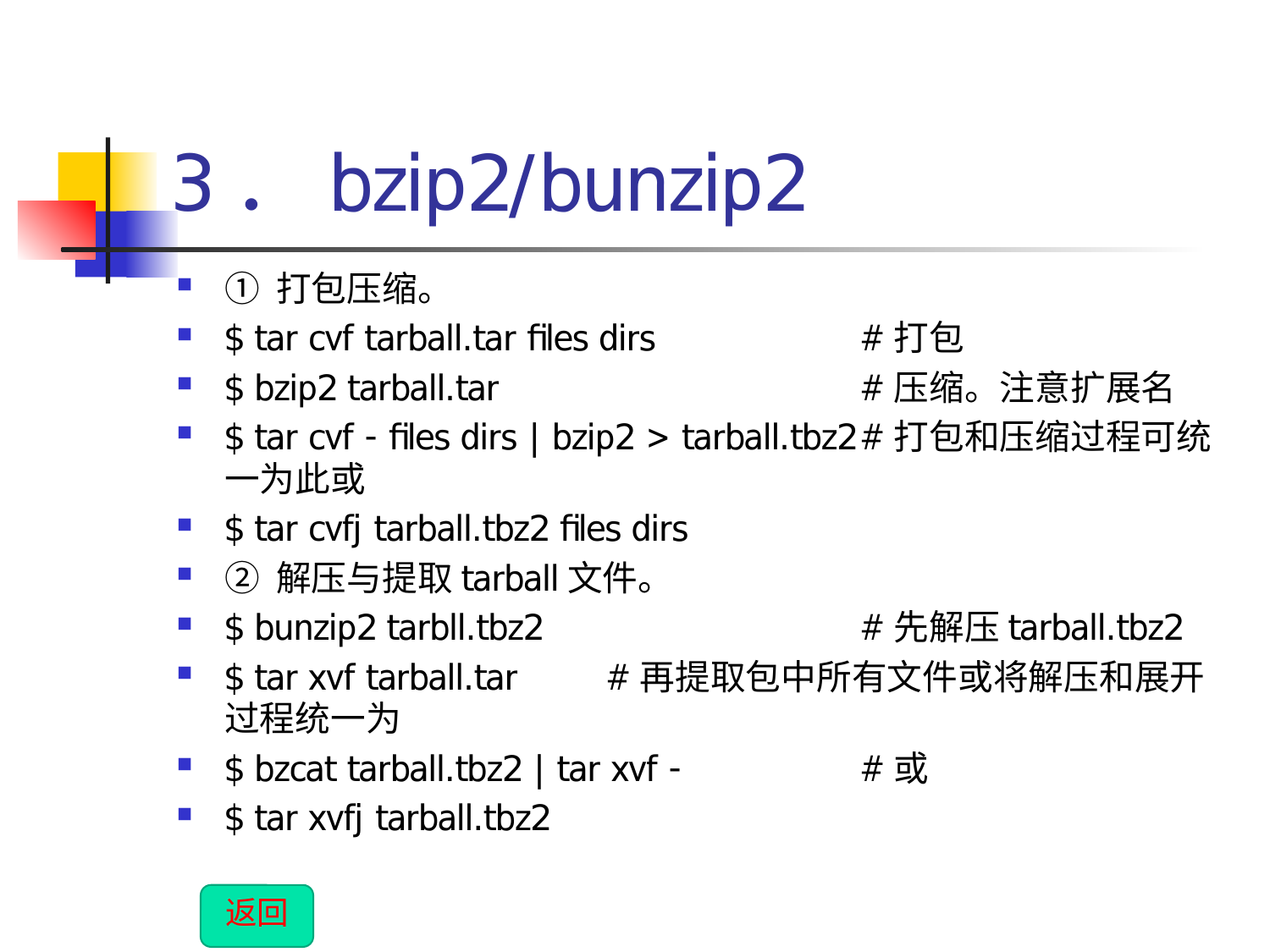

# 3．bzip2/bunzip2
① 打包压缩。
$ tar cvf tarball.tar files dirs		#打包
$ bzip2 tarball.tar			#压缩。注意扩展名
$ tar cvf - files dirs | bzip2 > tarball.tbz2	#打包和压缩过程可统一为此或
$ tar cvfj tarball.tbz2 files dirs
② 解压与提取tarball文件。
$ bunzip2 tarbll.tbz2			#先解压tarball.tbz2
$ tar xvf tarball.tar	#再提取包中所有文件或将解压和展开过程统一为
$ bzcat tarball.tbz2 | tar xvf -		#或
$ tar xvfj tarball.tbz2
返回